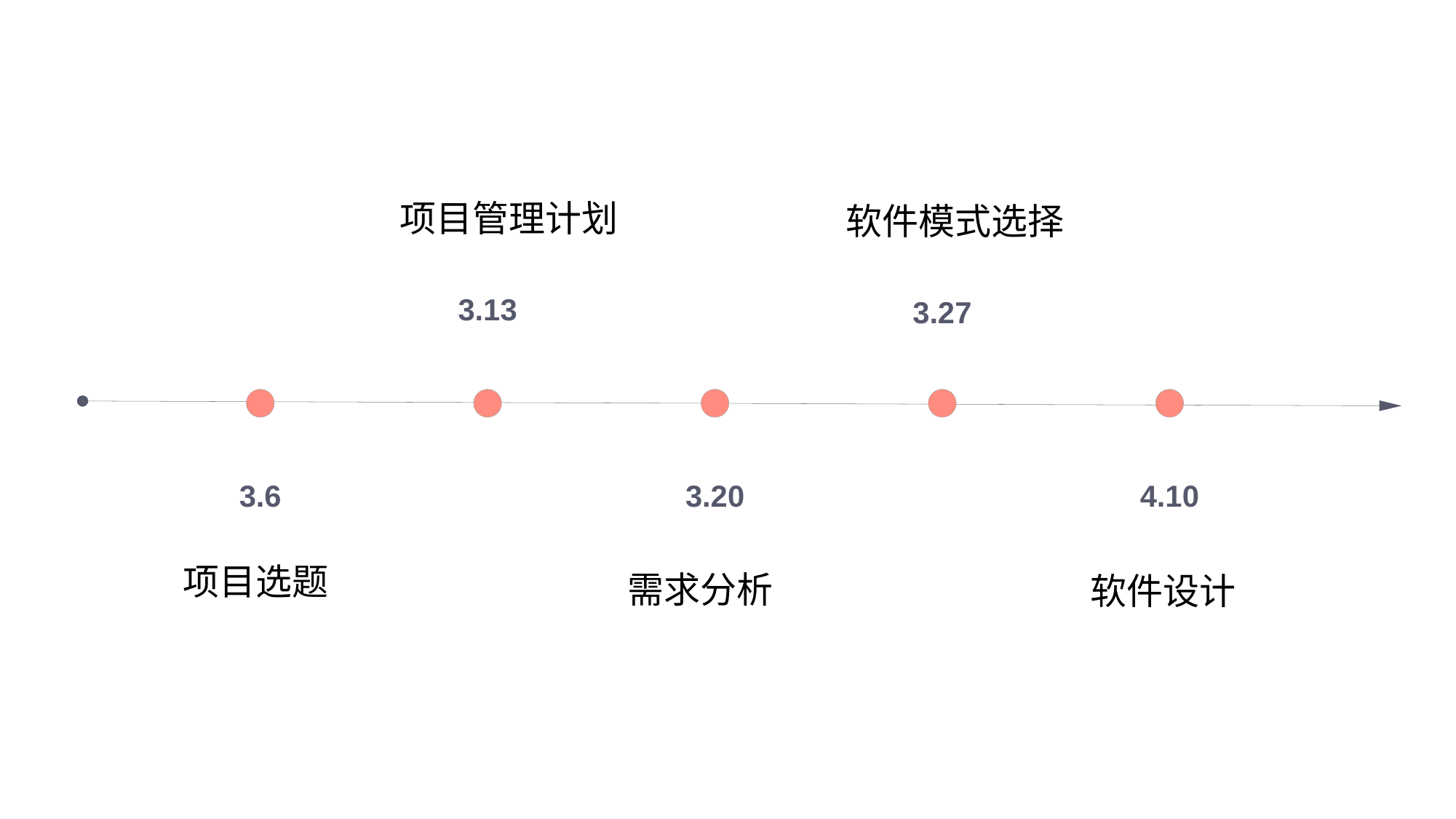

项目管理计划
软件模式选择
3.13
3.27

3.6
3.20
4.10
项目选题
需求分析
软件设计